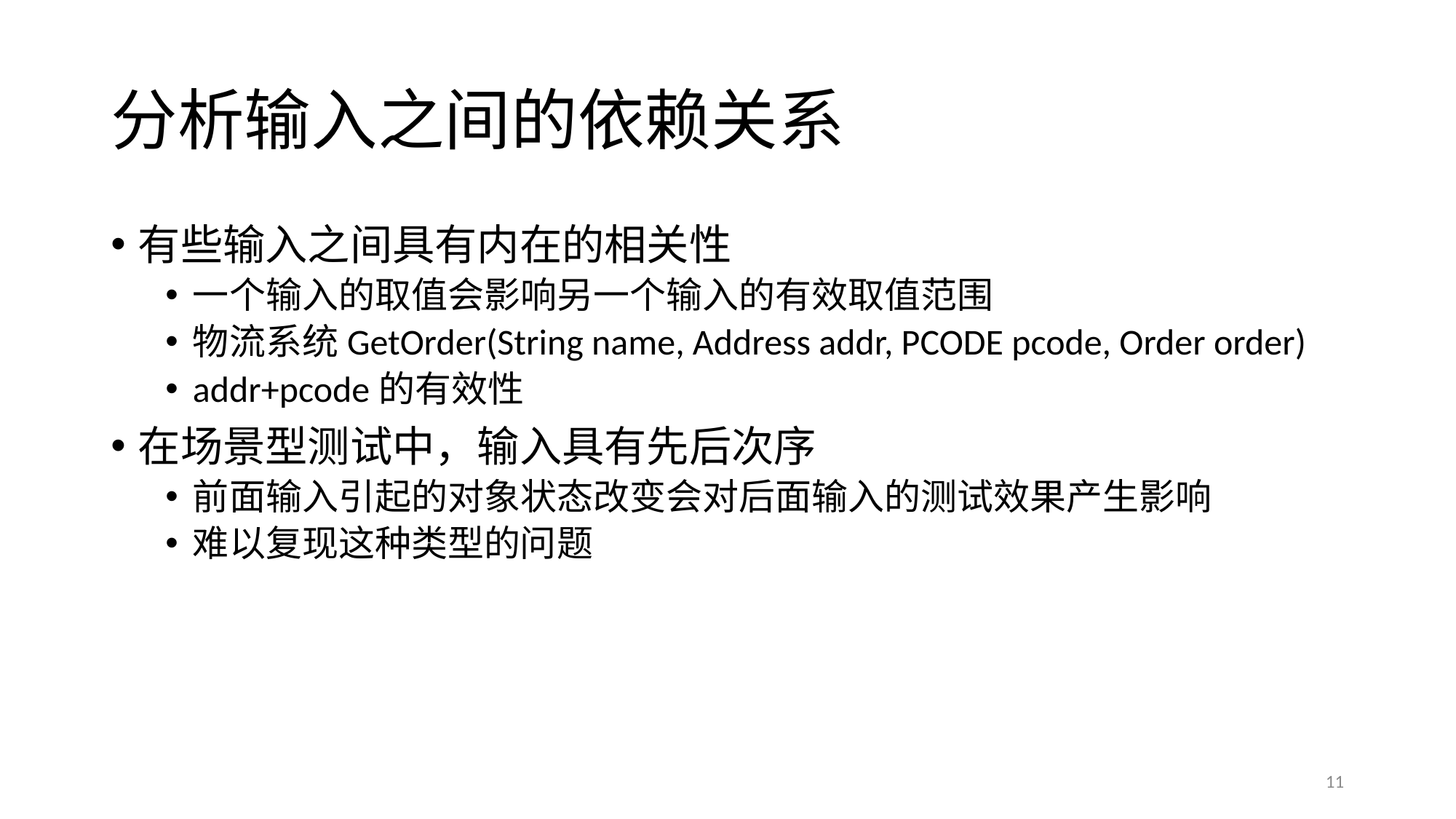

# 分析输入之间的依赖关系
有些输入之间具有内在的相关性
一个输入的取值会影响另一个输入的有效取值范围
物流系统GetOrder(String name, Address addr, PCODE pcode, Order order)
addr+pcode的有效性
在场景型测试中，输入具有先后次序
前面输入引起的对象状态改变会对后面输入的测试效果产生影响
难以复现这种类型的问题
11